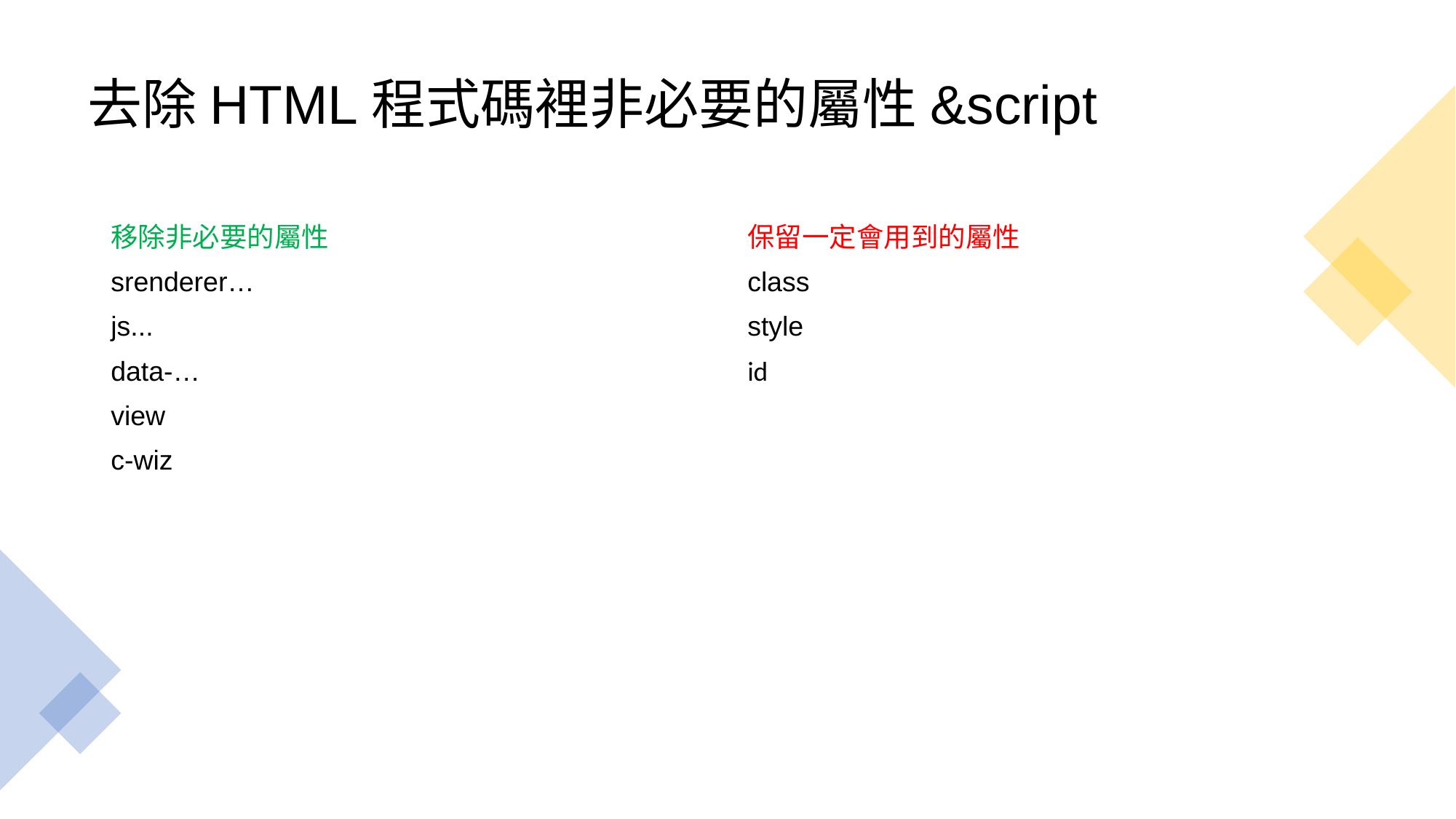

# 去除HTML程式碼裡非必要的屬性&script

移除非必要的屬性
srenderer…
js...
data-…
view
c-wiz
保留一定會用到的屬性
class
style
id